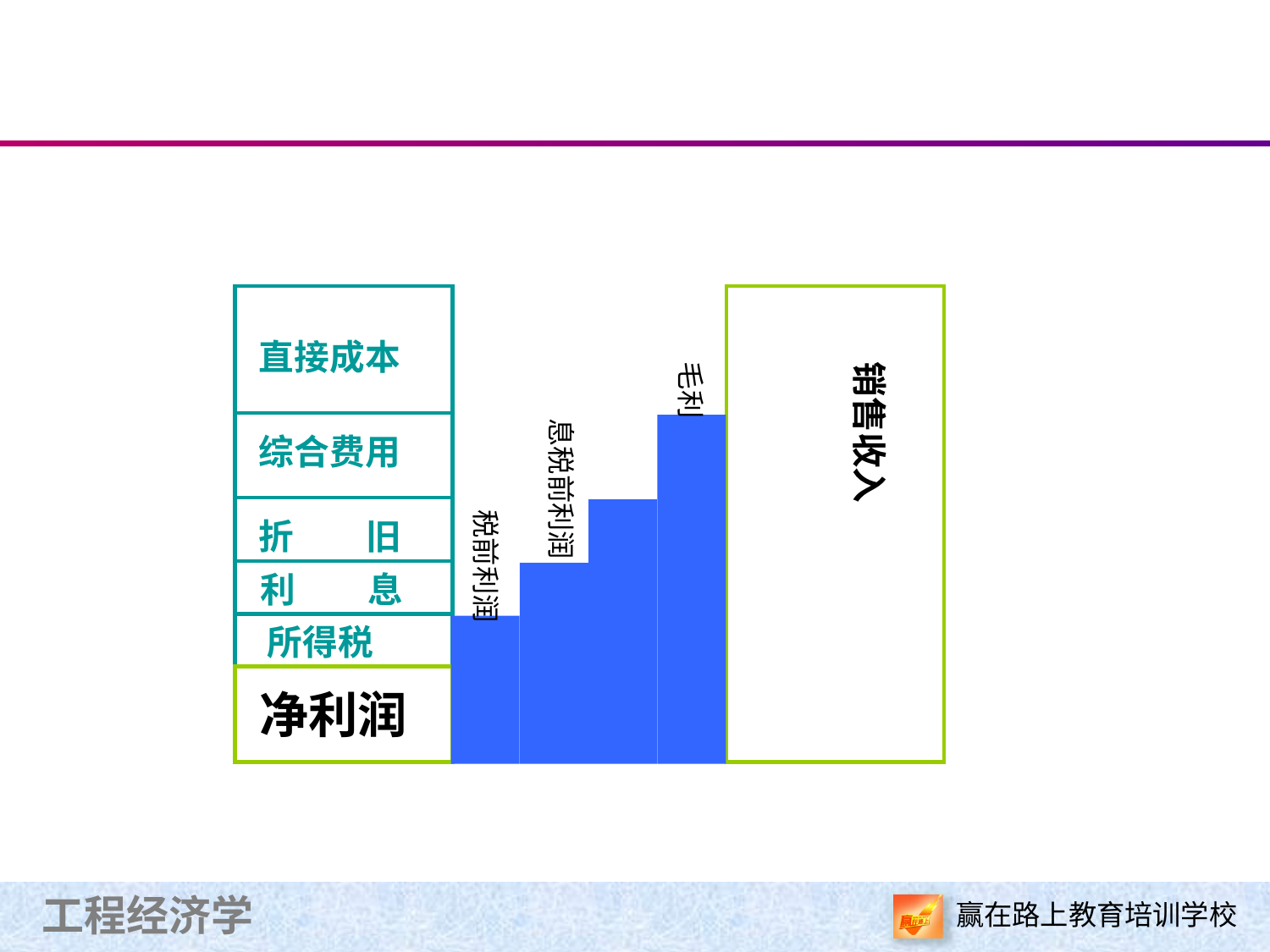

直接成本

综合费用

折         旧

利         息

所得税

净利润

毛利
销售收入

税前利润
息税前利润